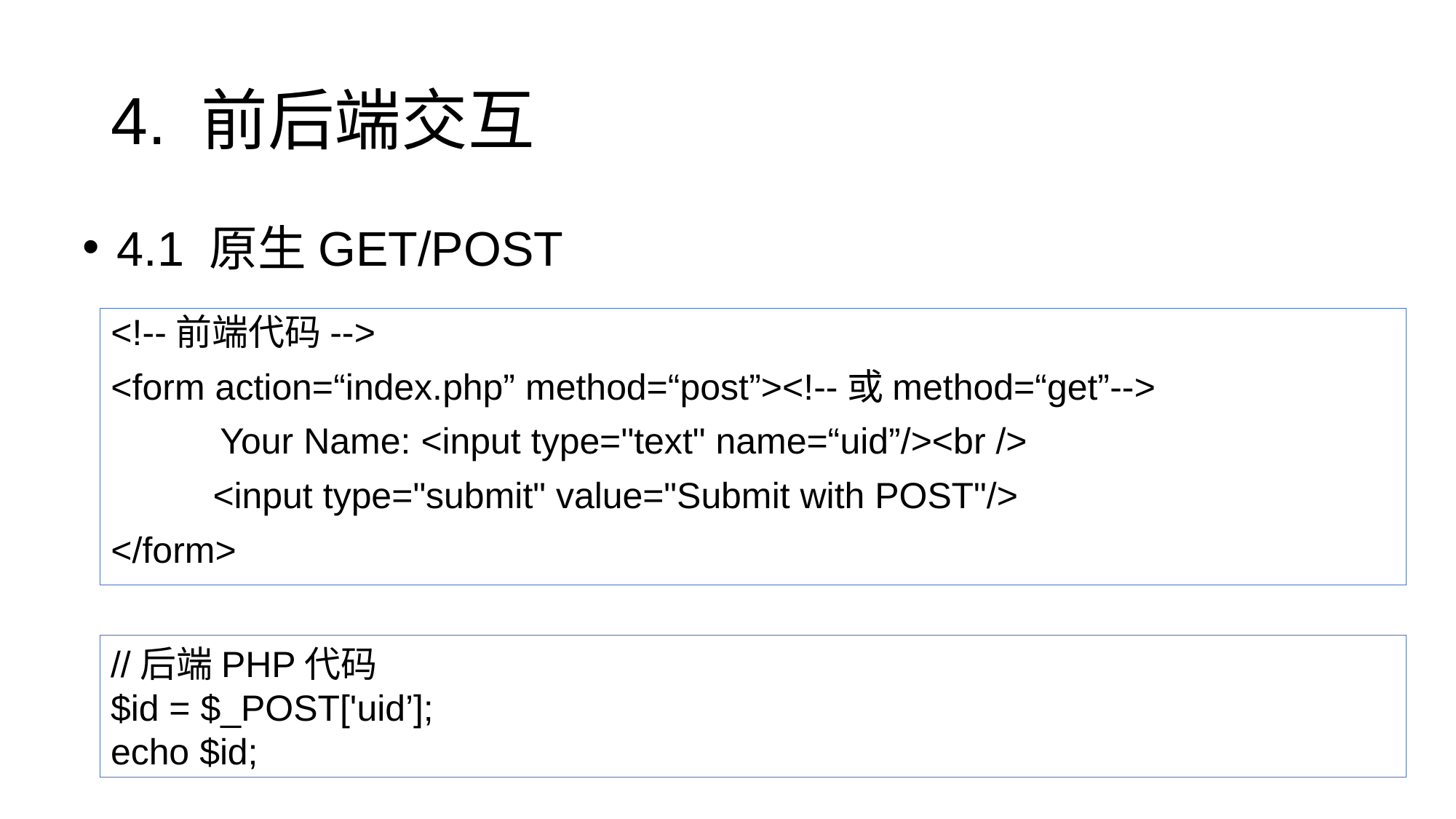

# 4. 前后端交互
4.1 原生GET/POST
<!--前端代码-->
<form action=“index.php” method=“post”><!--或method=“get”-->
	Your Name: <input type="text" name=“uid”/><br />
          <input type="submit" value="Submit with POST"/>
</form>
//后端PHP代码
$id = $_POST['uid’];
echo $id;